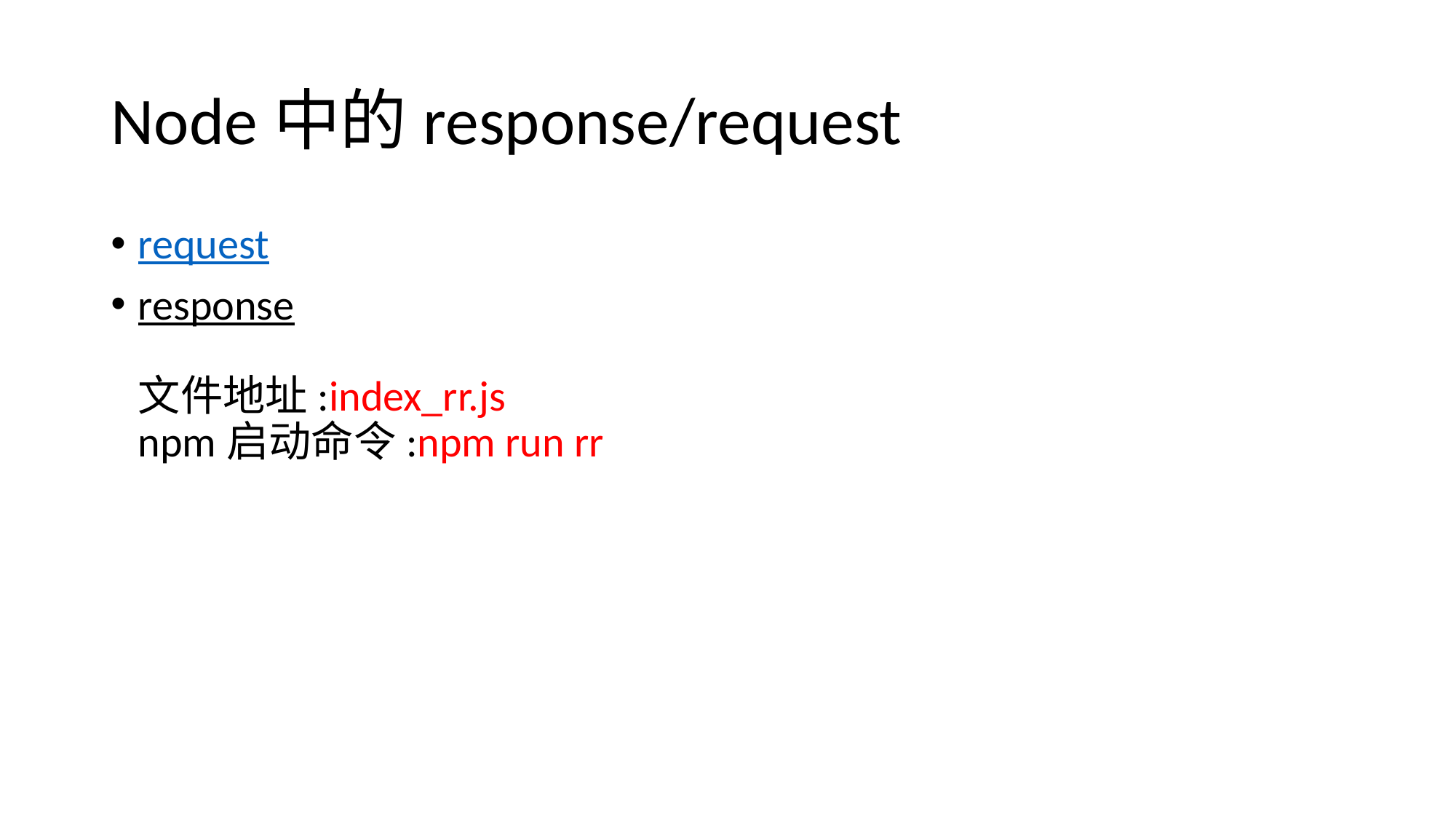

# Node中的response/request
request
response
文件地址:index_rr.js
npm启动命令:npm run rr